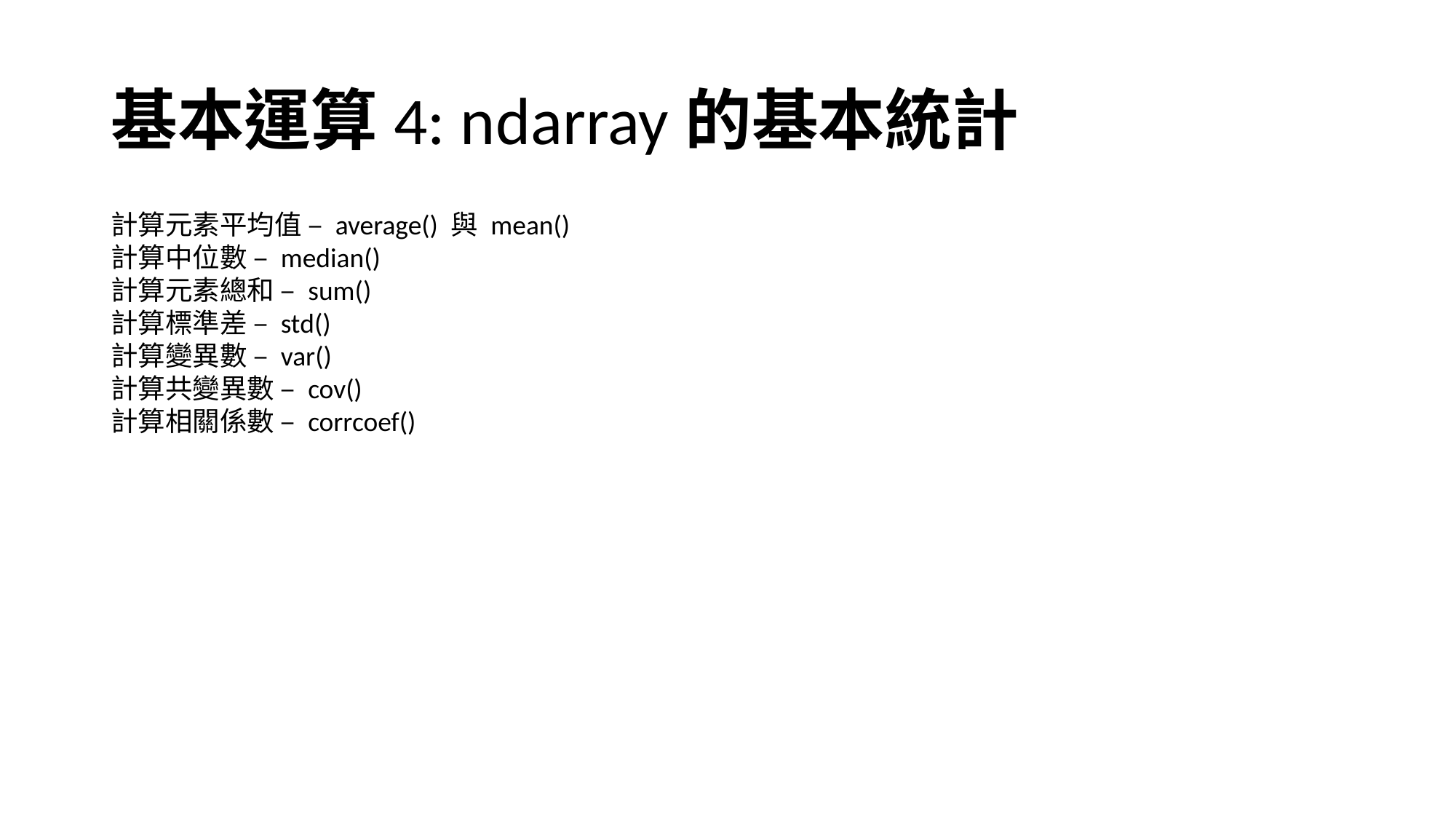

# 基本運算4: ndarray的基本統計
計算元素平均值 – average() 與 mean()
計算中位數 – median()
計算元素總和 – sum()
計算標準差 – std()
計算變異數 – var()
計算共變異數 – cov()
計算相關係數 – corrcoef()